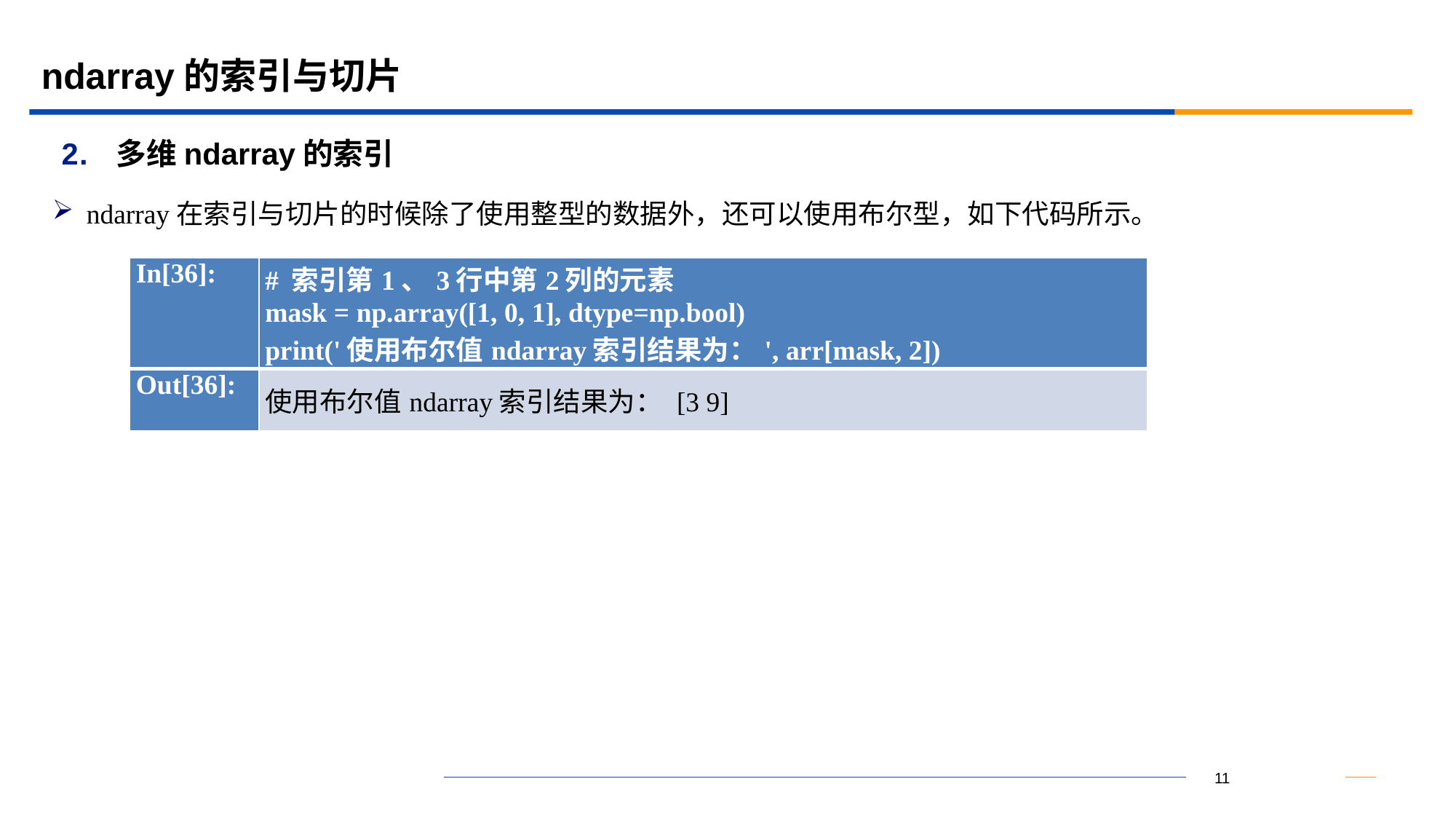

# ndarray的索引与切片
多维ndarray的索引
ndarray在索引与切片的时候除了使用整型的数据外，还可以使用布尔型，如下代码所示。
| In[36]: | # 索引第1、3行中第2列的元素 mask = np.array([1, 0, 1], dtype=np.bool) print('使用布尔值ndarray索引结果为：', arr[mask, 2]) |
| --- | --- |
| Out[36]: | 使用布尔值ndarray索引结果为： [3 9] |